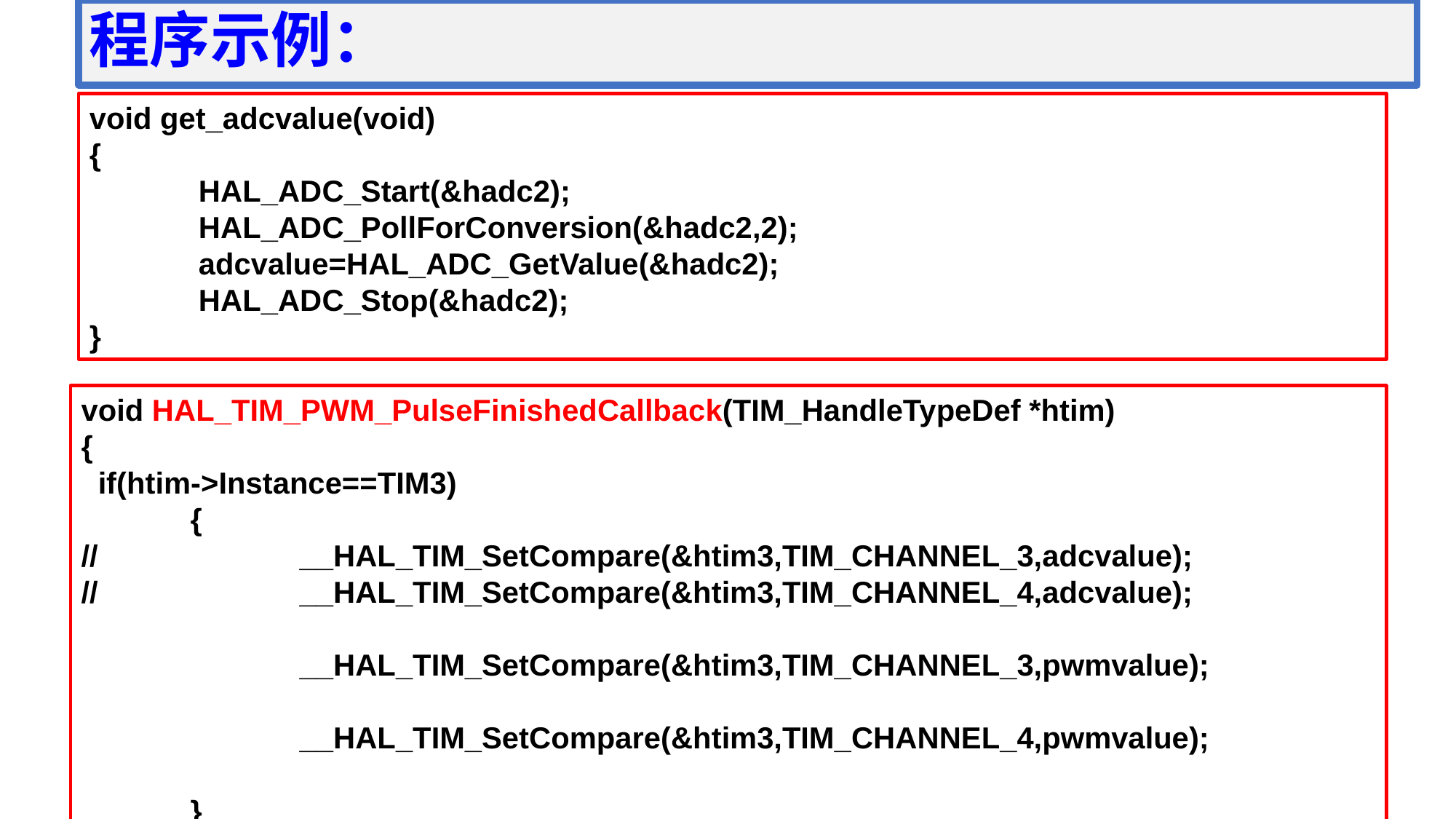

程序示例：
void get_adcvalue(void)
{
	HAL_ADC_Start(&hadc2);
	HAL_ADC_PollForConversion(&hadc2,2);
	adcvalue=HAL_ADC_GetValue(&hadc2);
	HAL_ADC_Stop(&hadc2);
}
void HAL_TIM_PWM_PulseFinishedCallback(TIM_HandleTypeDef *htim)
{
  if(htim->Instance==TIM3)
	{
//		__HAL_TIM_SetCompare(&htim3,TIM_CHANNEL_3,adcvalue);
//		__HAL_TIM_SetCompare(&htim3,TIM_CHANNEL_4,adcvalue);

		__HAL_TIM_SetCompare(&htim3,TIM_CHANNEL_3,pwmvalue);
		__HAL_TIM_SetCompare(&htim3,TIM_CHANNEL_4,pwmvalue);
	}
}